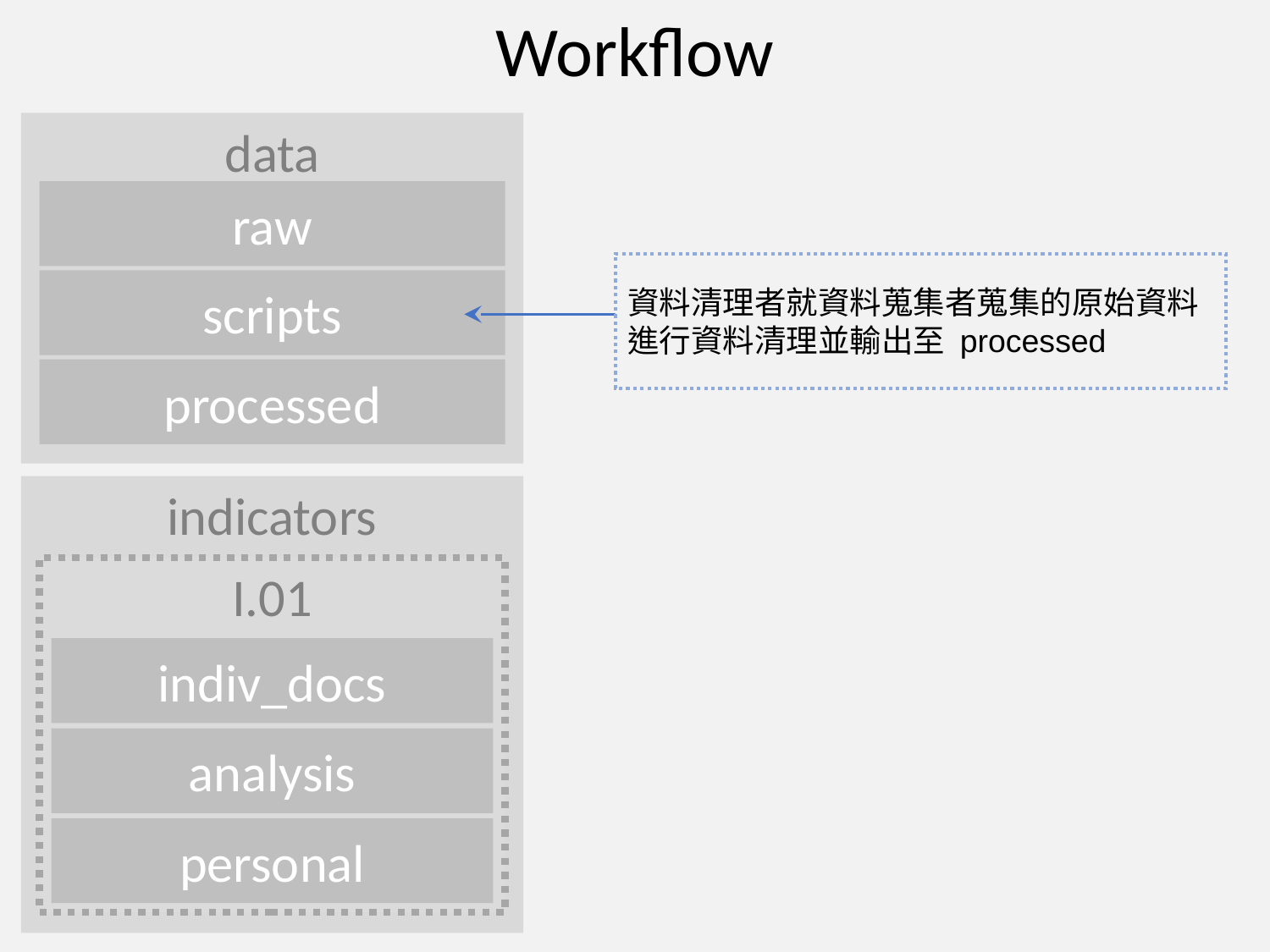

Workflow
data
raw
資料清理者就資料蒐集者蒐集的原始資料進行資料清理並輸出至 processed
scripts
processed
indicators
I.01
indiv_docs
analysis
personal